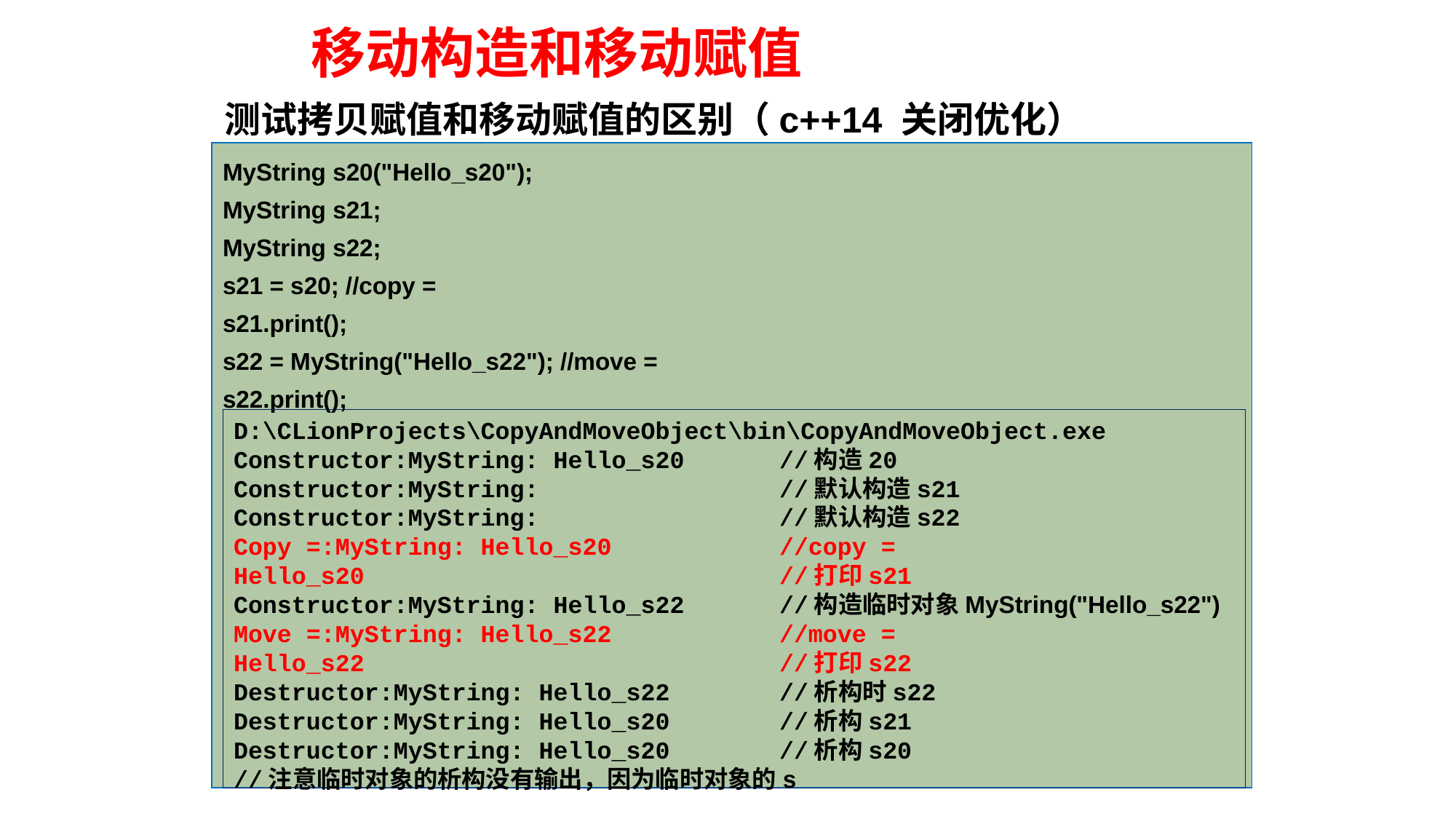

# 移动构造和移动赋值
测试拷贝赋值和移动赋值的区别（c++14 关闭优化）
MyString s20("Hello_s20");
MyString s21;
MyString s22;
s21 = s20; //copy =
s21.print();
s22 = MyString("Hello_s22"); //move =
s22.print();
D:\CLionProjects\CopyAndMoveObject\bin\CopyAndMoveObject.exe
Constructor:MyString: Hello_s20	//构造20
Constructor:MyString:			//默认构造s21
Constructor:MyString:			//默认构造s22
Copy =:MyString: Hello_s20		//copy =
Hello_s20				//打印s21
Constructor:MyString: Hello_s22	//构造临时对象MyString("Hello_s22")
Move =:MyString: Hello_s22		//move =
Hello_s22				//打印s22
Destructor:MyString: Hello_s22	//析构时s22
Destructor:MyString: Hello_s20	//析构s21
Destructor:MyString: Hello_s20	//析构s20
//注意临时对象的析构没有输出，因为临时对象的s